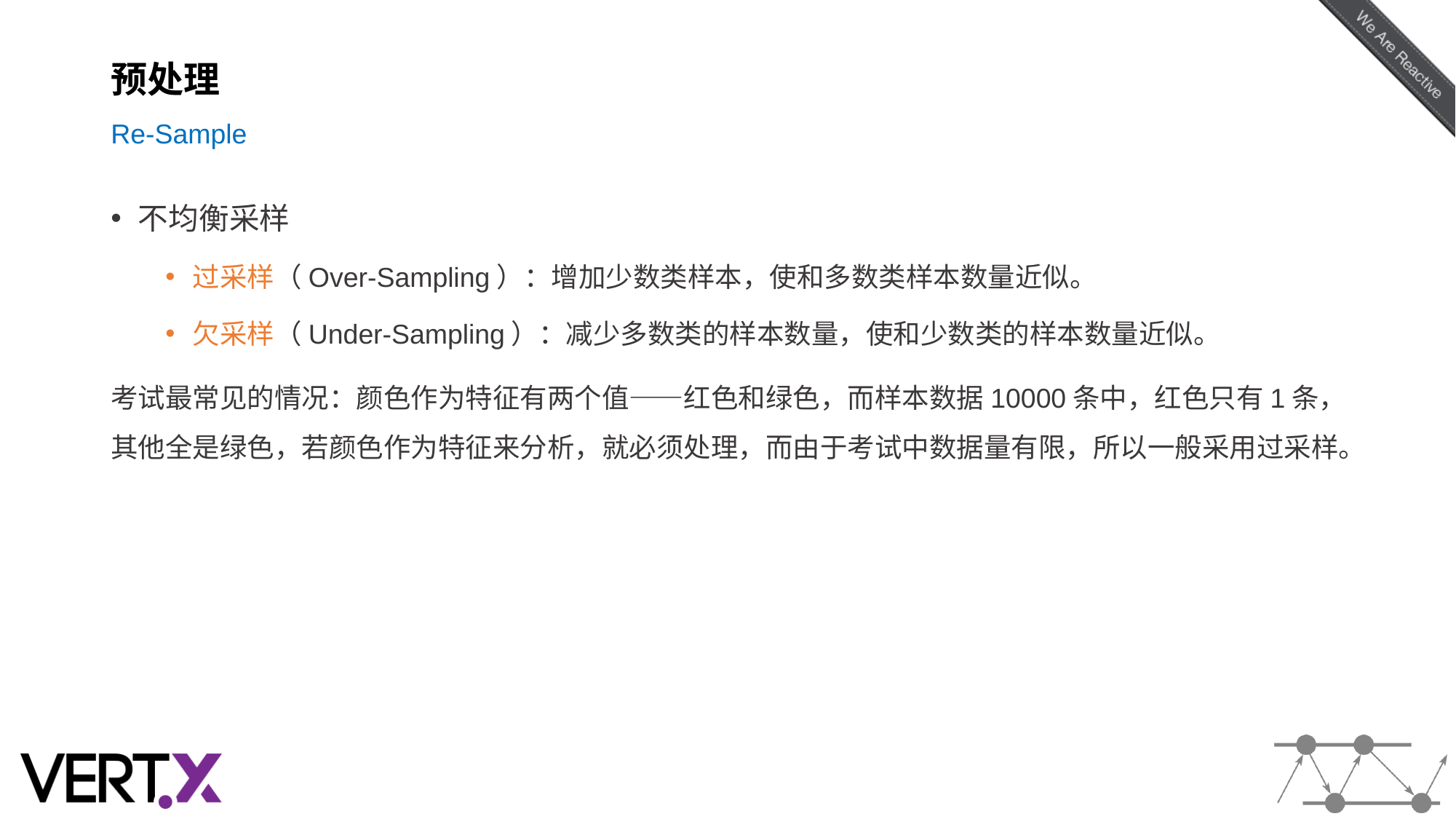

# 预处理 Re-Sample
不均衡采样
过采样（Over-Sampling）：增加少数类样本，使和多数类样本数量近似。
欠采样（Under-Sampling）：减少多数类的样本数量，使和少数类的样本数量近似。
考试最常见的情况：颜色作为特征有两个值——红色和绿色，而样本数据10000条中，红色只有1条，其他全是绿色，若颜色作为特征来分析，就必须处理，而由于考试中数据量有限，所以一般采用过采样。